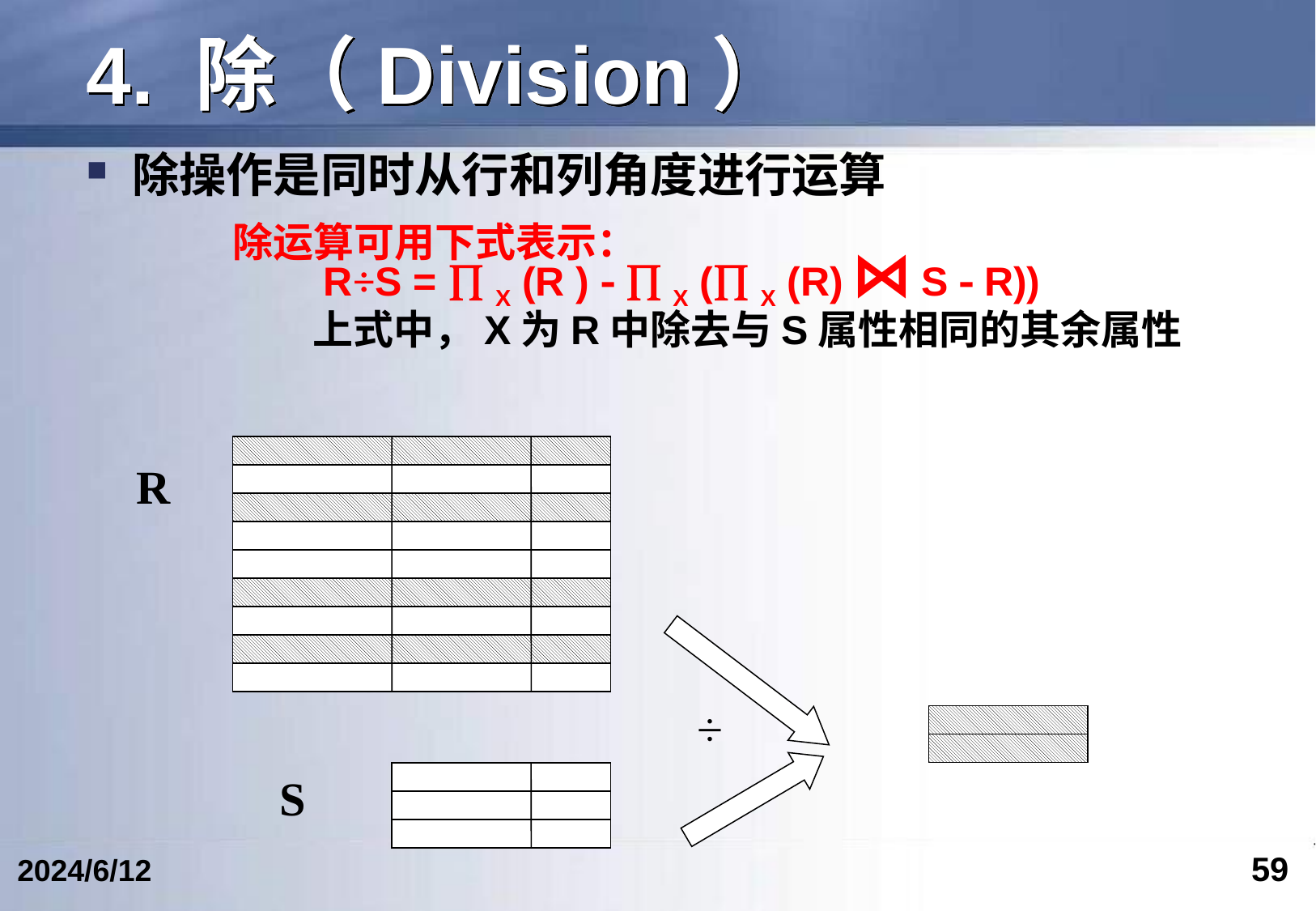

# 4. 除（Division）
除操作是同时从行和列角度进行运算

除运算可用下式表示：
        R÷S = ∏ X (R ) − ∏ X (∏ X (R) ⋈ S − R))
 上式中，X为R中除去与S属性相同的其余属性

R

÷

S

59
2024/6/12